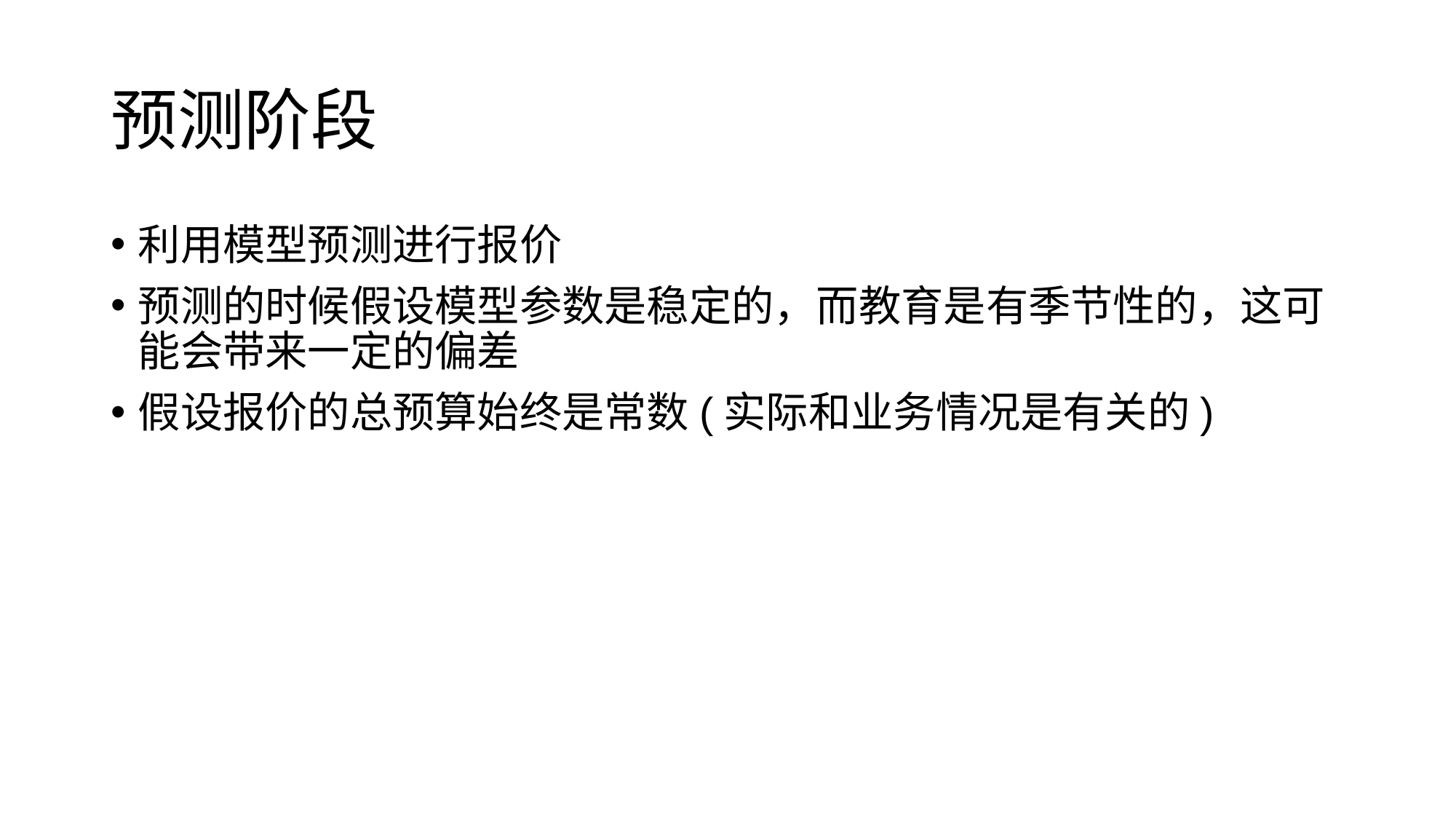

# 预测阶段
利用模型预测进行报价
预测的时候假设模型参数是稳定的，而教育是有季节性的，这可能会带来一定的偏差
假设报价的总预算始终是常数(实际和业务情况是有关的)